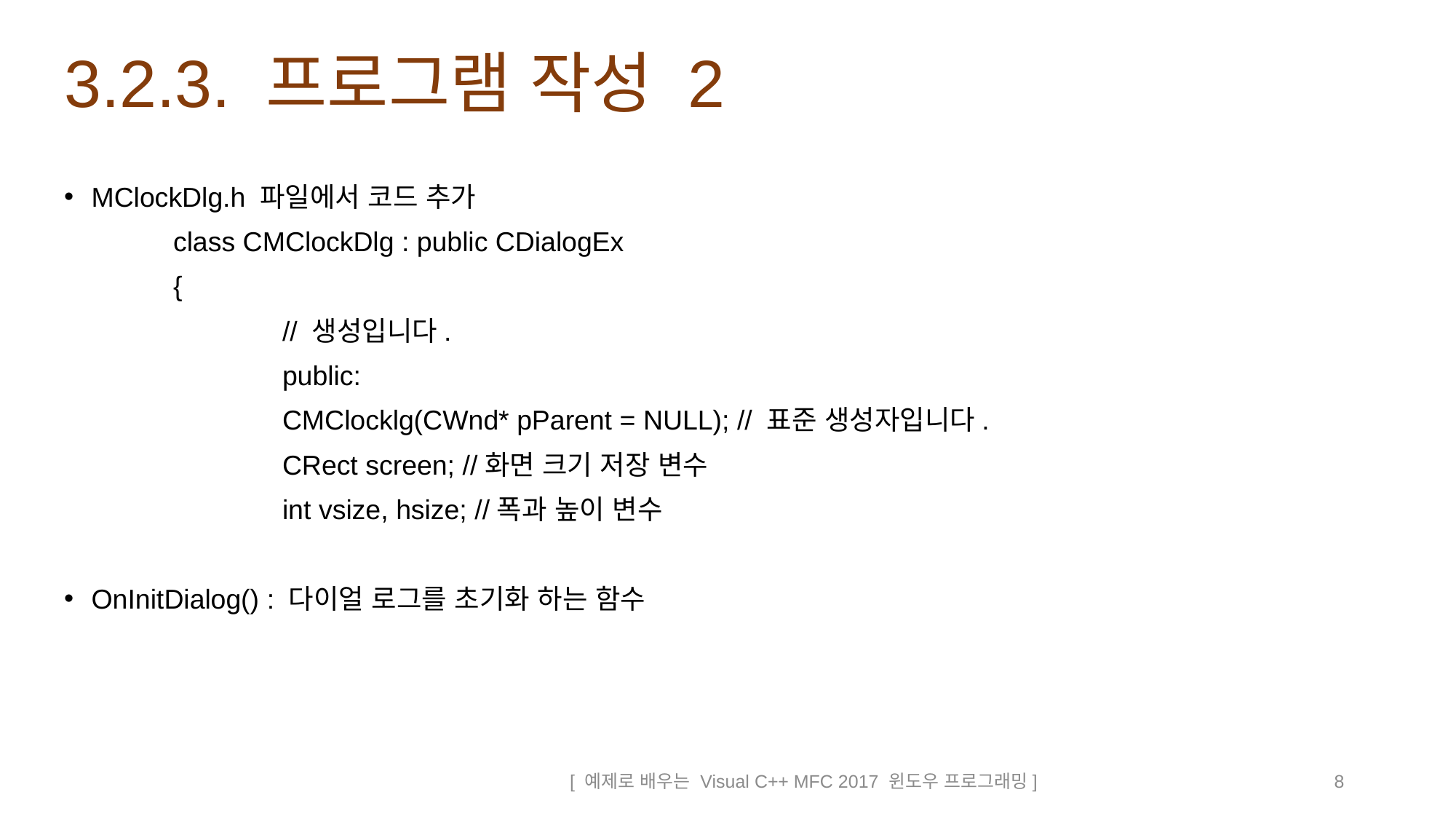

# 3.2.3. 프로그램 작성 2

MClockDlg.h 파일에서 코드 추가
 	class CMClockDlg : public CDialogEx
	{
		// 생성입니다.
		public:
		CMClocklg(CWnd* pParent = NULL); // 표준 생성자입니다.
		CRect screen; //화면 크기 저장 변수
		int vsize, hsize; //폭과 높이 변수

OnInitDialog() : 다이얼 로그를 초기화 하는 함수

[ 예제로 배우는 Visual C++ MFC 2017 윈도우 프로그래밍]
8